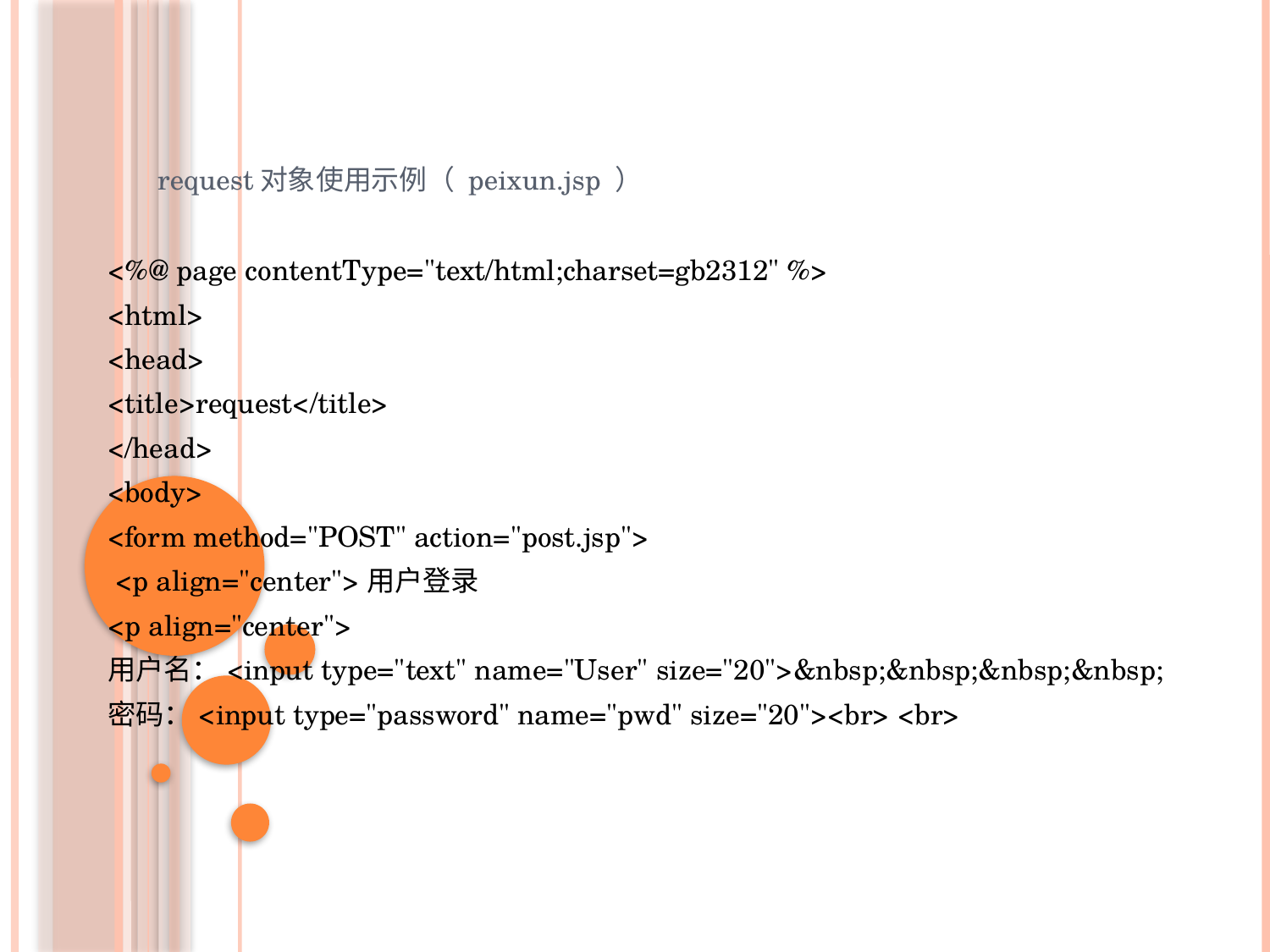

request对象使用示例（ peixun.jsp ）
<%@ page contentType="text/html;charset=gb2312" %>
<html>
<head>
<title>request</title>
</head>
<body>
<form method="POST" action="post.jsp">
 <p align="center">用户登录
<p align="center">
用户名：<input type="text" name="User" size="20">&nbsp;&nbsp;&nbsp;&nbsp;
密码：<input type="password" name="pwd" size="20"><br> <br>